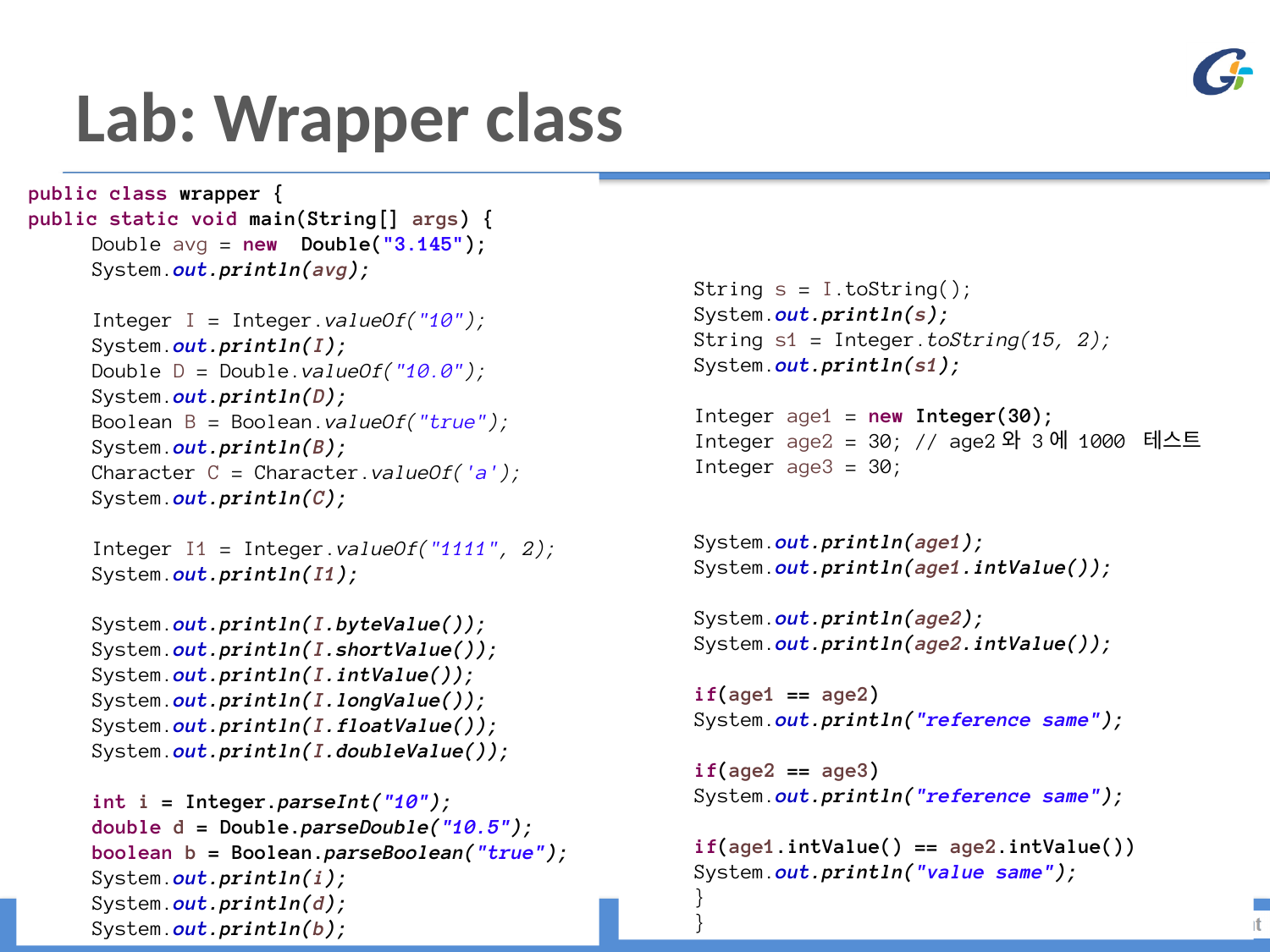

# Lab: Wrapper class
public class wrapper {
public static void main(String[] args) {
Double avg = new  Double("3.145");
System.out.println(avg);

Integer I = Integer.valueOf("10");
System.out.println(I);
Double D = Double.valueOf("10.0");
System.out.println(D);
Boolean B = Boolean.valueOf("true");
System.out.println(B);
Character C = Character.valueOf('a');
System.out.println(C);

Integer I1 = Integer.valueOf("1111", 2);
System.out.println(I1);

System.out.println(I.byteValue());
System.out.println(I.shortValue());
System.out.println(I.intValue());
System.out.println(I.longValue());
System.out.println(I.floatValue());
System.out.println(I.doubleValue());

int i = Integer.parseInt("10");
double d = Double.parseDouble("10.5");
boolean b = Boolean.parseBoolean("true");
System.out.println(i);
System.out.println(d);
System.out.println(b);
String s = I.toString();
System.out.println(s);
String s1 = Integer.toString(15, 2);
System.out.println(s1);

Integer age1 = new Integer(30);
Integer age2 = 30; // age2와 3에 1000 테스트
Integer age3 = 30;

System.out.println(age1);
System.out.println(age1.intValue());

System.out.println(age2);
System.out.println(age2.intValue());

if(age1 == age2)
System.out.println("reference same");

if(age2 == age3)
System.out.println("reference same");

if(age1.intValue() == age2.intValue())
System.out.println("value same");
}
}